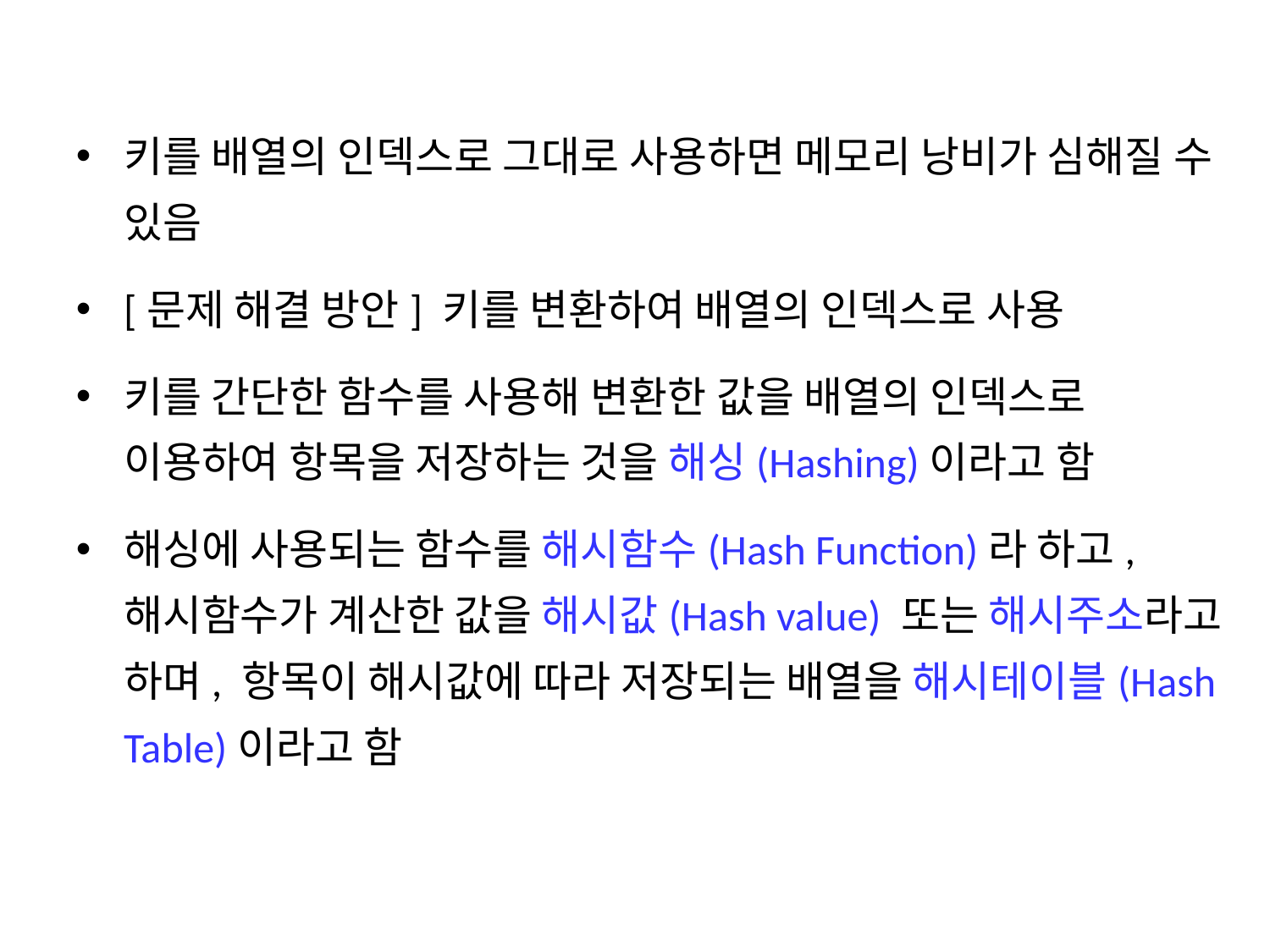

키를 배열의 인덱스로 그대로 사용하면 메모리 낭비가 심해질 수 있음
[문제 해결 방안] 키를 변환하여 배열의 인덱스로 사용
키를 간단한 함수를 사용해 변환한 값을 배열의 인덱스로 이용하여 항목을 저장하는 것을 해싱(Hashing)이라고 함
해싱에 사용되는 함수를 해시함수(Hash Function)라 하고, 해시함수가 계산한 값을 해시값(Hash value) 또는 해시주소라고 하며, 항목이 해시값에 따라 저장되는 배열을 해시테이블(Hash Table)이라고 함